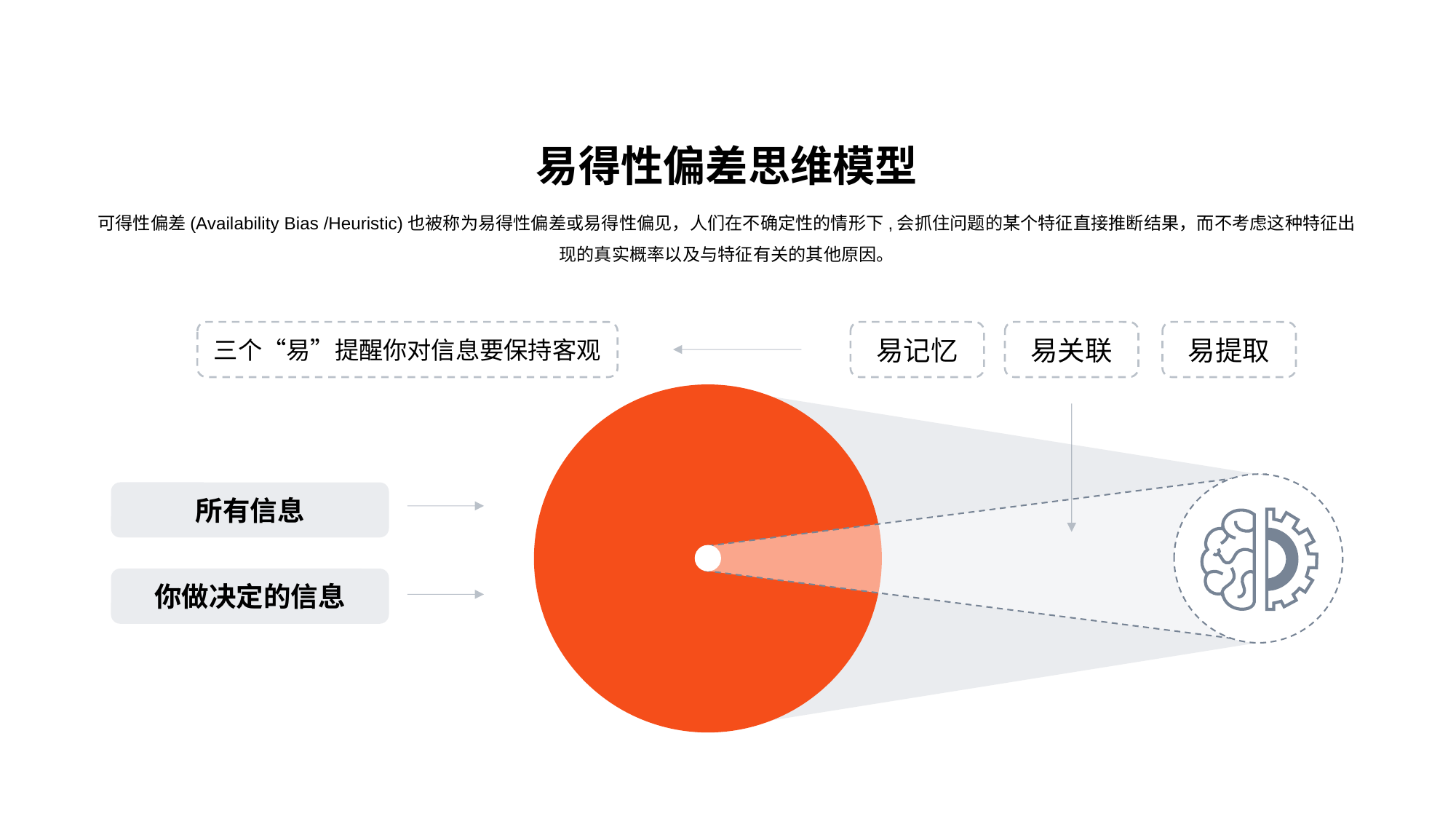

易得性偏差思维模型
可得性偏差(Availability Bias /Heuristic)也被称为易得性偏差或易得性偏见，人们在不确定性的情形下,会抓住问题的某个特征直接推断结果，而不考虑这种特征出现的真实概率以及与特征有关的其他原因。
三个“易”提醒你对信息要保持客观
易记忆
易关联
易提取

所有信息
你做决定的信息